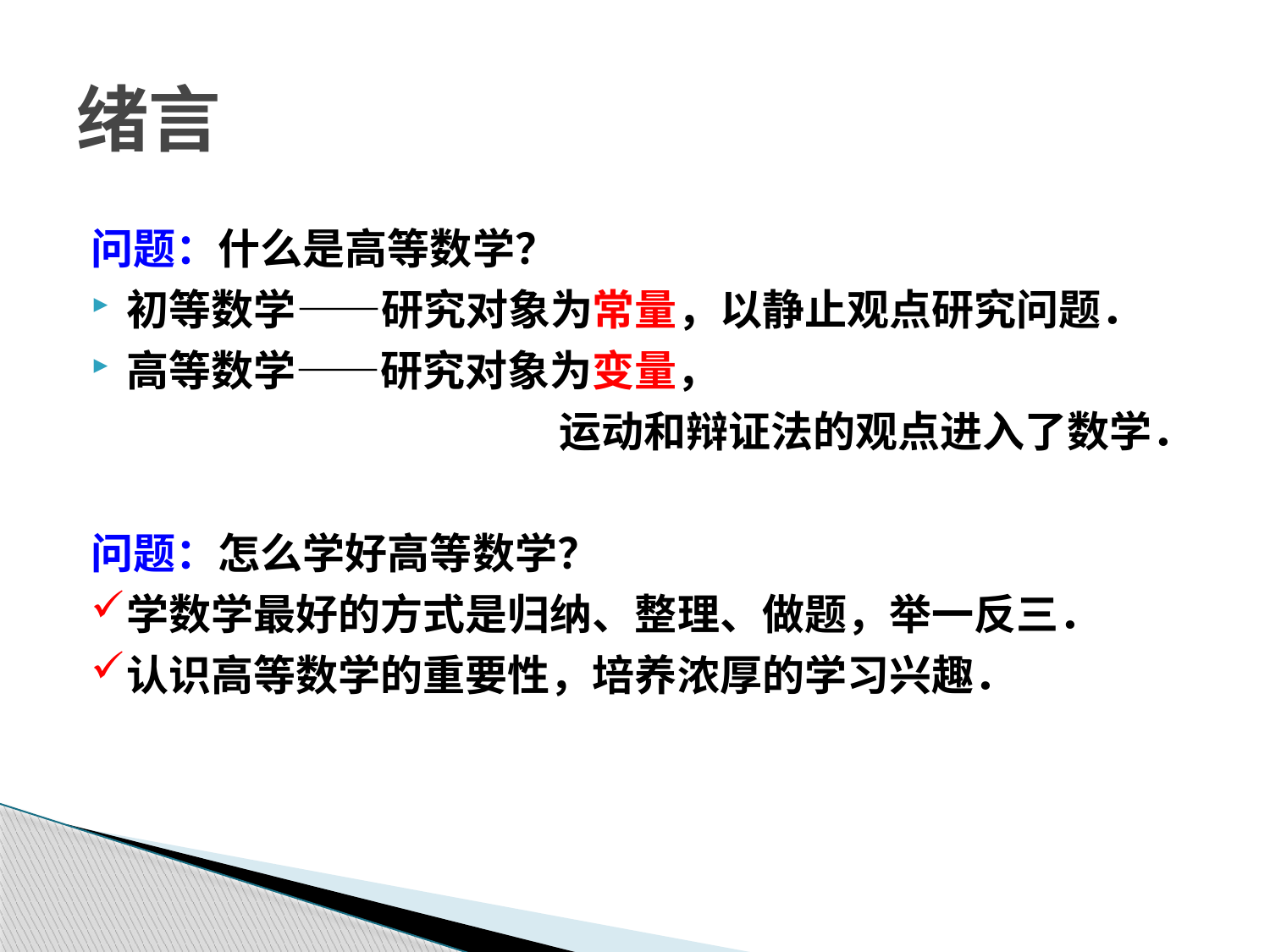

# 绪言
问题：什么是高等数学？
初等数学——研究对象为常量，以静止观点研究问题．
高等数学——研究对象为变量，
运动和辩证法的观点进入了数学．

问题：怎么学好高等数学？
学数学最好的方式是归纳、整理、做题，举一反三．
认识高等数学的重要性，培养浓厚的学习兴趣．